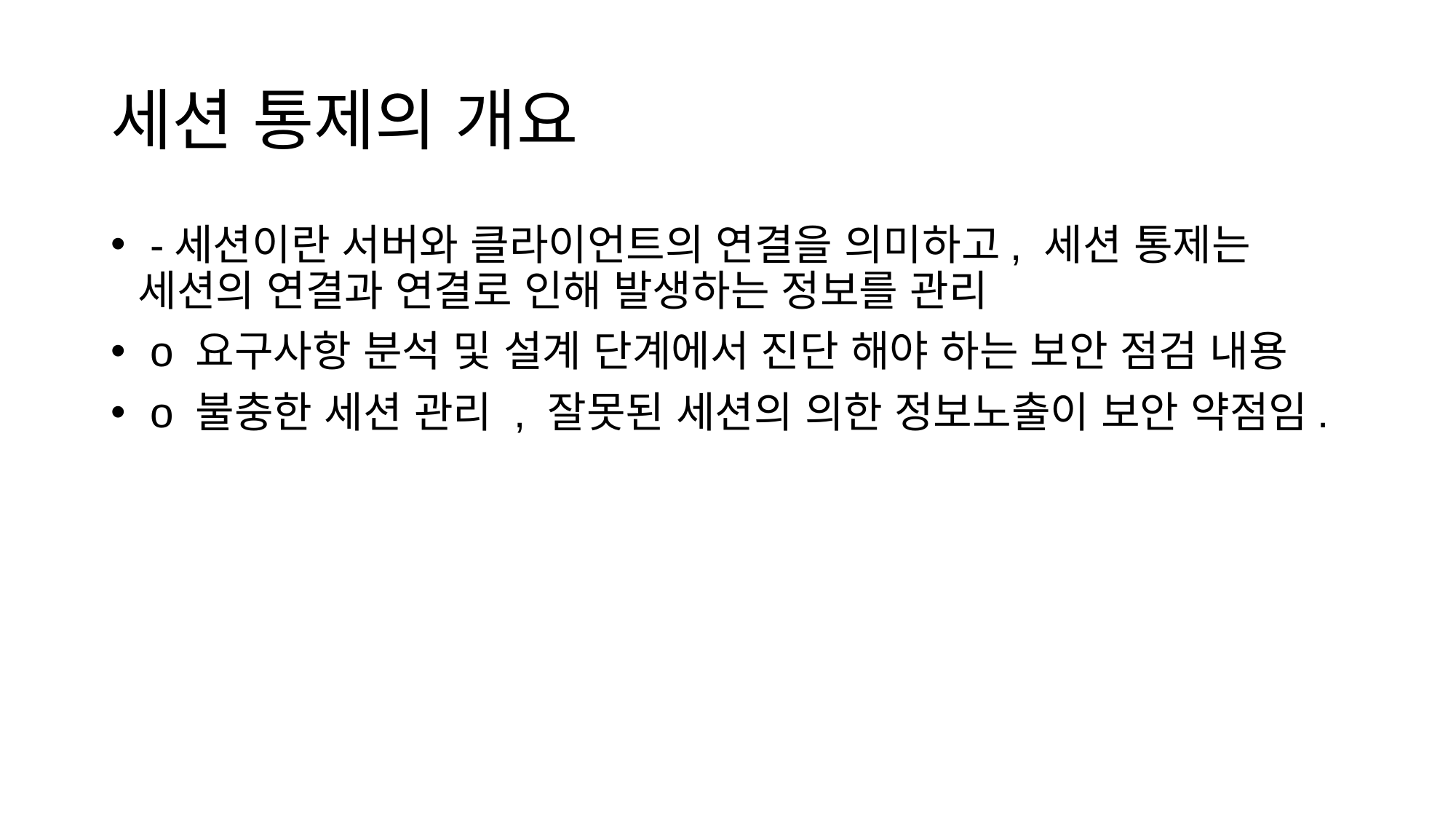

# 세션 통제의 개요
 -세션이란 서버와 클라이언트의 연결을 의미하고, 세션 통제는 세션의 연결과 연결로 인해 발생하는 정보를 관리
 o 요구사항 분석 및 설계 단계에서 진단 해야 하는 보안 점검 내용
 o 불충한 세션 관리 , 잘못된 세션의 의한 정보노출이 보안 약점임.